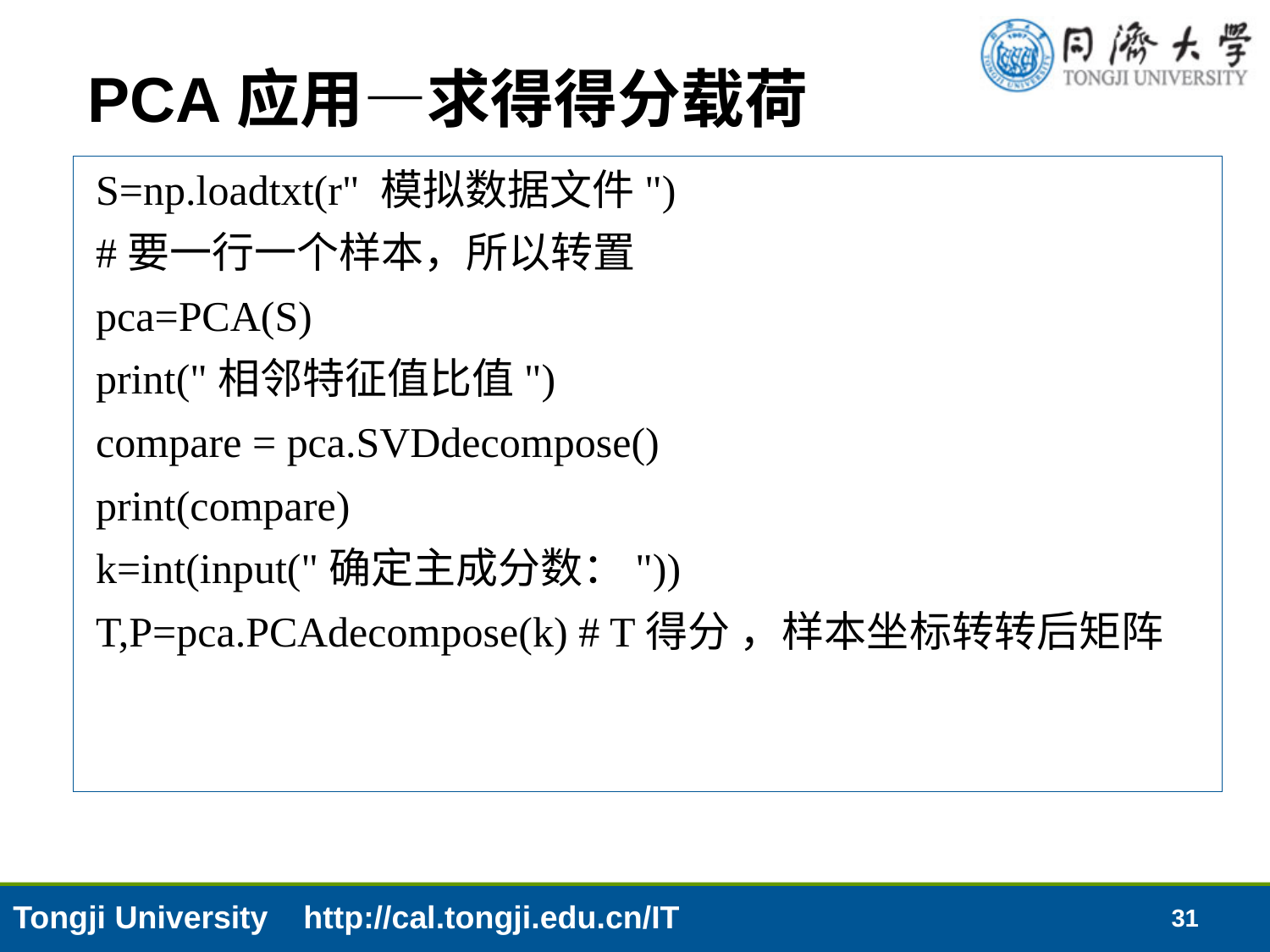

# PCA应用—求得得分载荷
S=np.loadtxt(r" 模拟数据文件")
#要一行一个样本，所以转置
pca=PCA(S)
print("相邻特征值比值")
compare = pca.SVDdecompose()
print(compare)
k=int(input("确定主成分数："))
T,P=pca.PCAdecompose(k) # T得分 ，样本坐标转转后矩阵